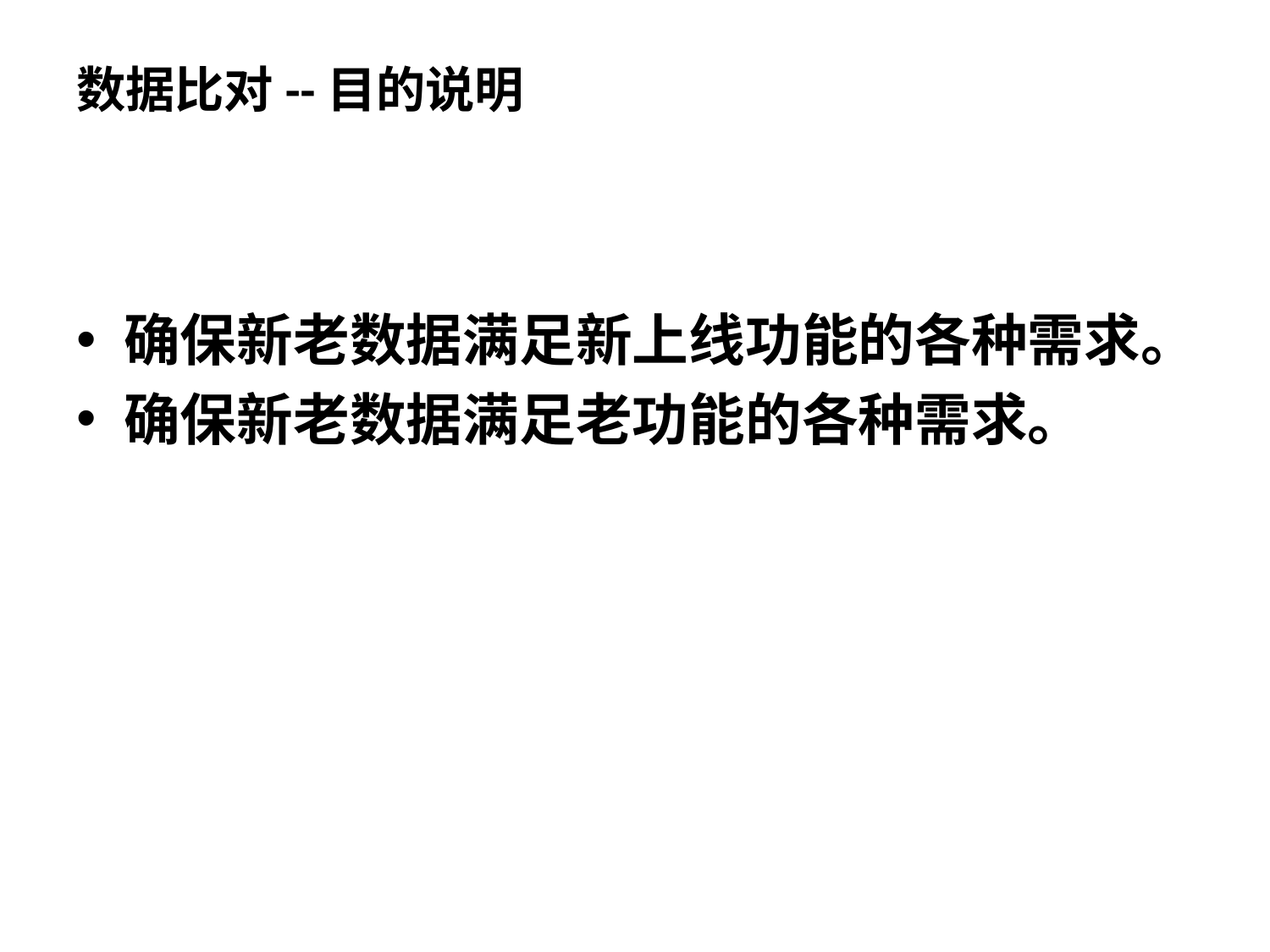

# 数据比对--目的说明

确保新老数据满足新上线功能的各种需求。
确保新老数据满足老功能的各种需求。